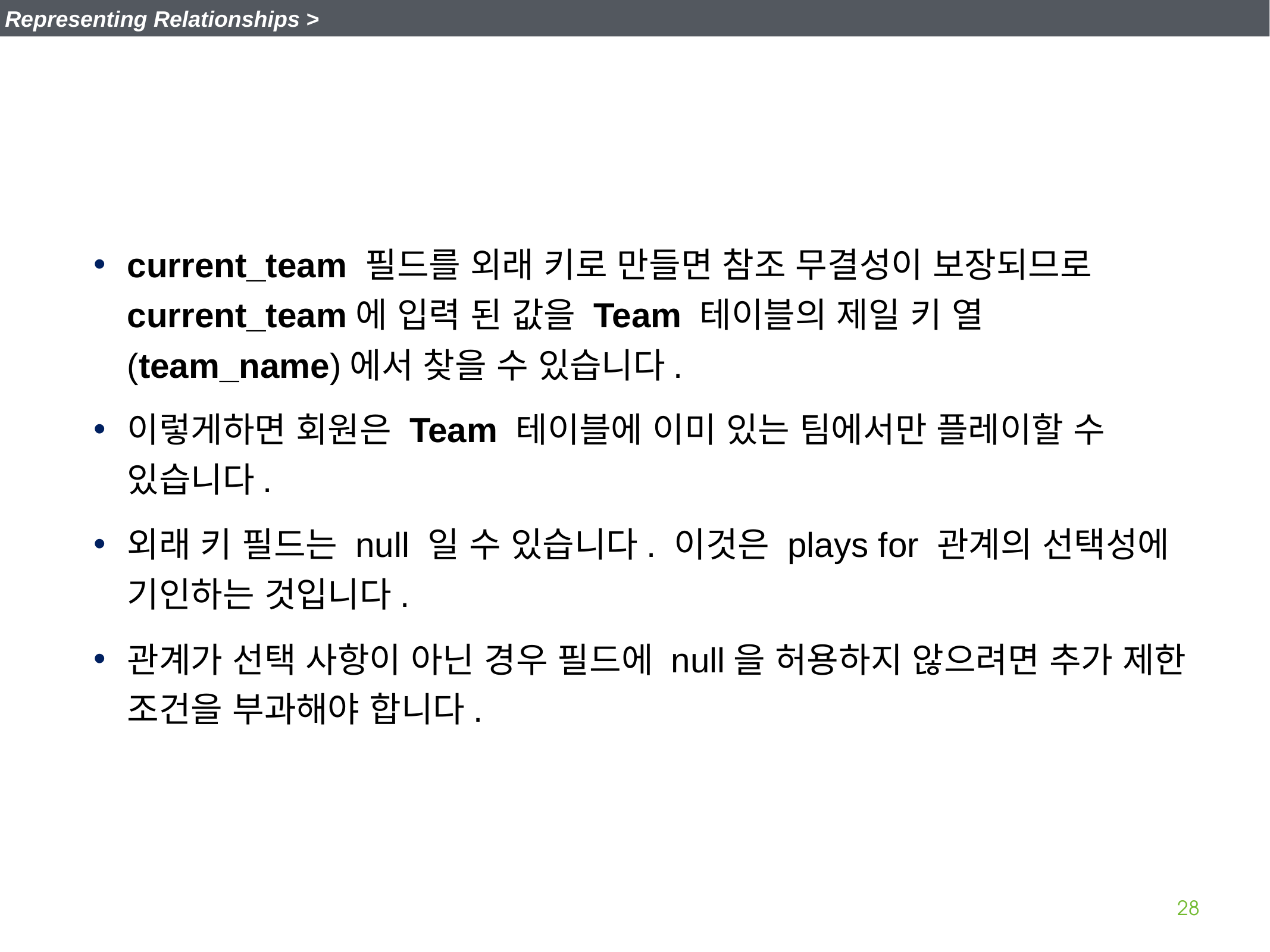

Representing Relationships >
current_team 필드를 외래 키로 만들면 참조 무결성이 보장되므로 current_team에 입력 된 값을 Team 테이블의 제일 키 열 (team_name)에서 찾을 수 있습니다.
이렇게하면 회원은 Team 테이블에 이미 있는 팀에서만 플레이할 수 있습니다.
외래 키 필드는 null 일 수 있습니다. 이것은 plays for 관계의 선택성에 기인하는 것입니다.
관계가 선택 사항이 아닌 경우 필드에 null을 허용하지 않으려면 추가 제한 조건을 부과해야 합니다.
28